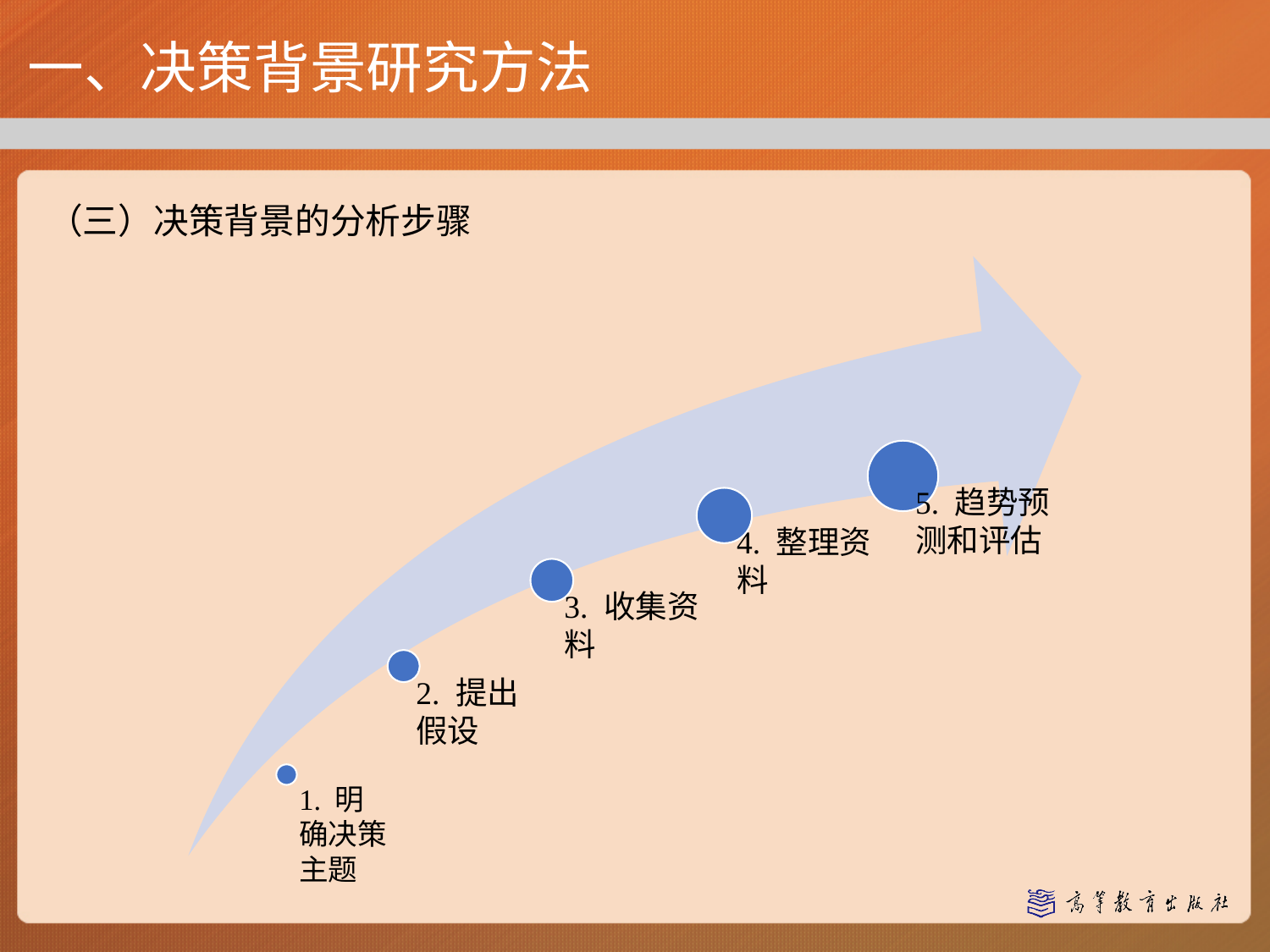

一、决策背景研究方法
（三）决策背景的分析步骤
1. 明确决策主题
2. 提出假设
3. 收集资料
4. 整理资料
5. 趋势预测和评估